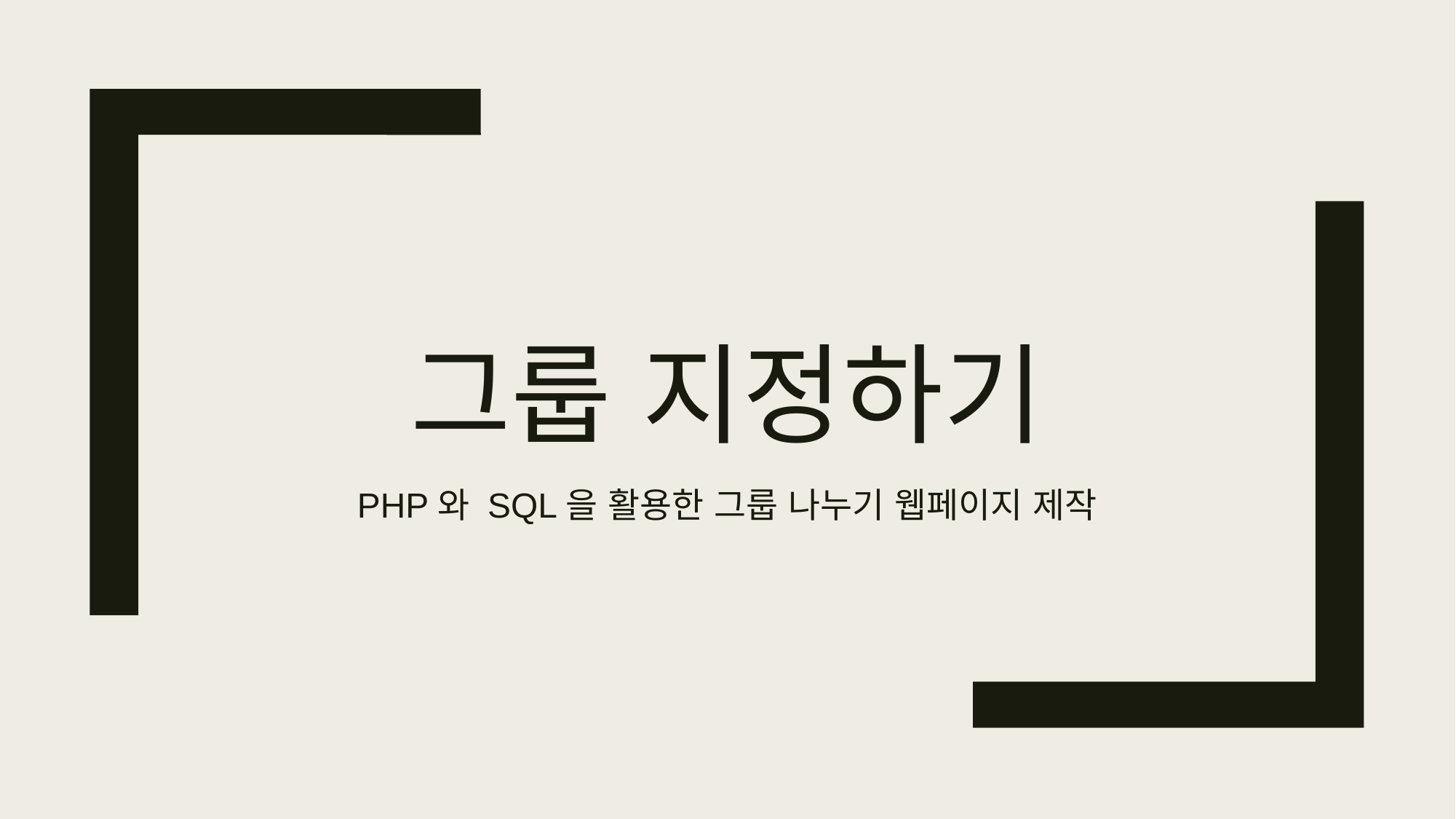

# 그룹 지정하기
PHP와 SQL을 활용한 그룹 나누기 웹페이지 제작